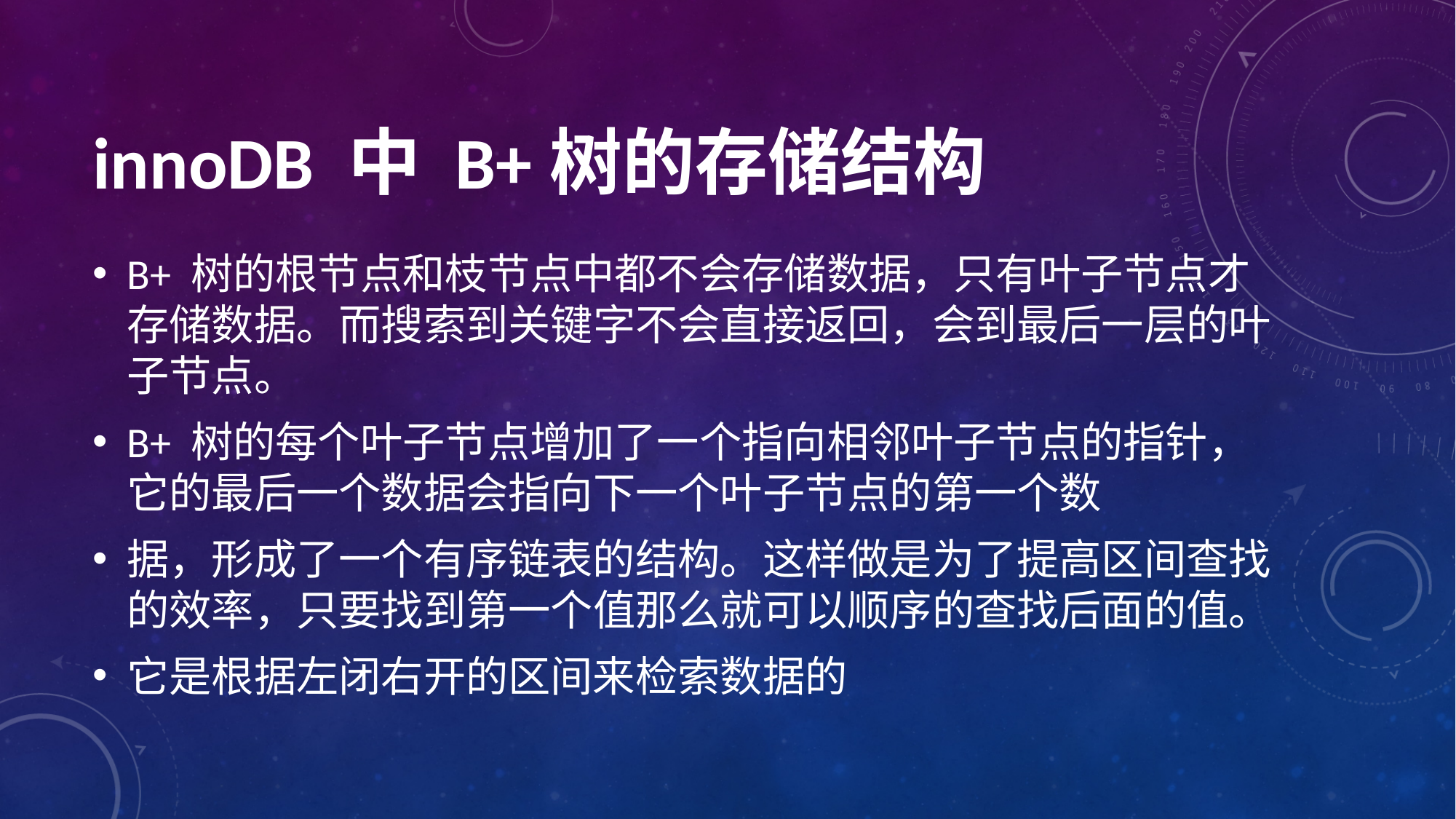

# innoDB 中 B+树的存储结构
B+ 树的根节点和枝节点中都不会存储数据，只有叶子节点才存储数据。而搜索到关键字不会直接返回，会到最后一层的叶子节点。
B+ 树的每个叶子节点增加了一个指向相邻叶子节点的指针，它的最后一个数据会指向下一个叶子节点的第一个数
据，形成了一个有序链表的结构。这样做是为了提高区间查找的效率，只要找到第一个值那么就可以顺序的查找后面的值。
它是根据左闭右开的区间来检索数据的